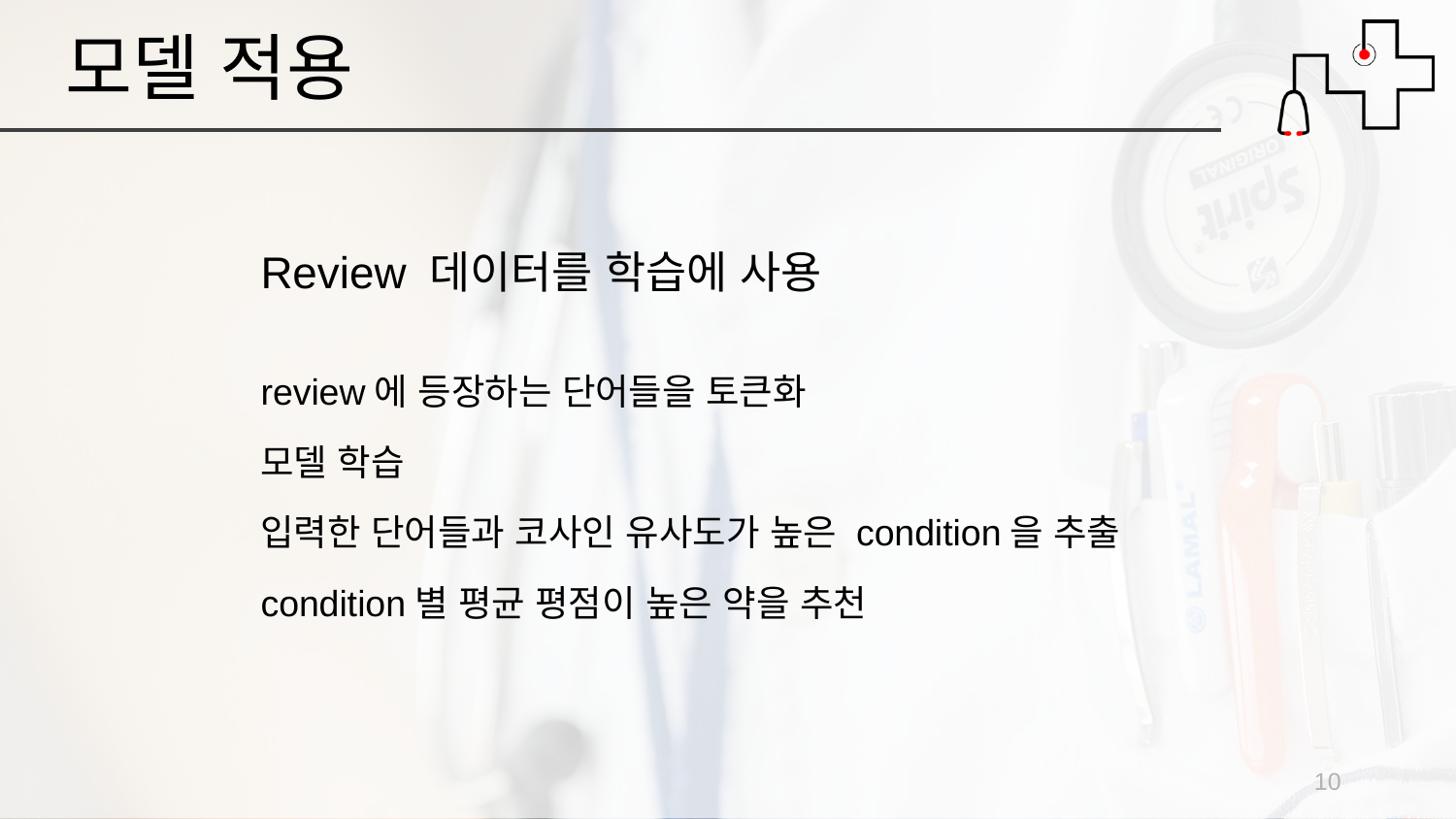

모델 적용
Review 데이터를 학습에 사용
review에 등장하는 단어들을 토큰화
모델 학습
입력한 단어들과 코사인 유사도가 높은 condition을 추출
condition별 평균 평점이 높은 약을 추천
10